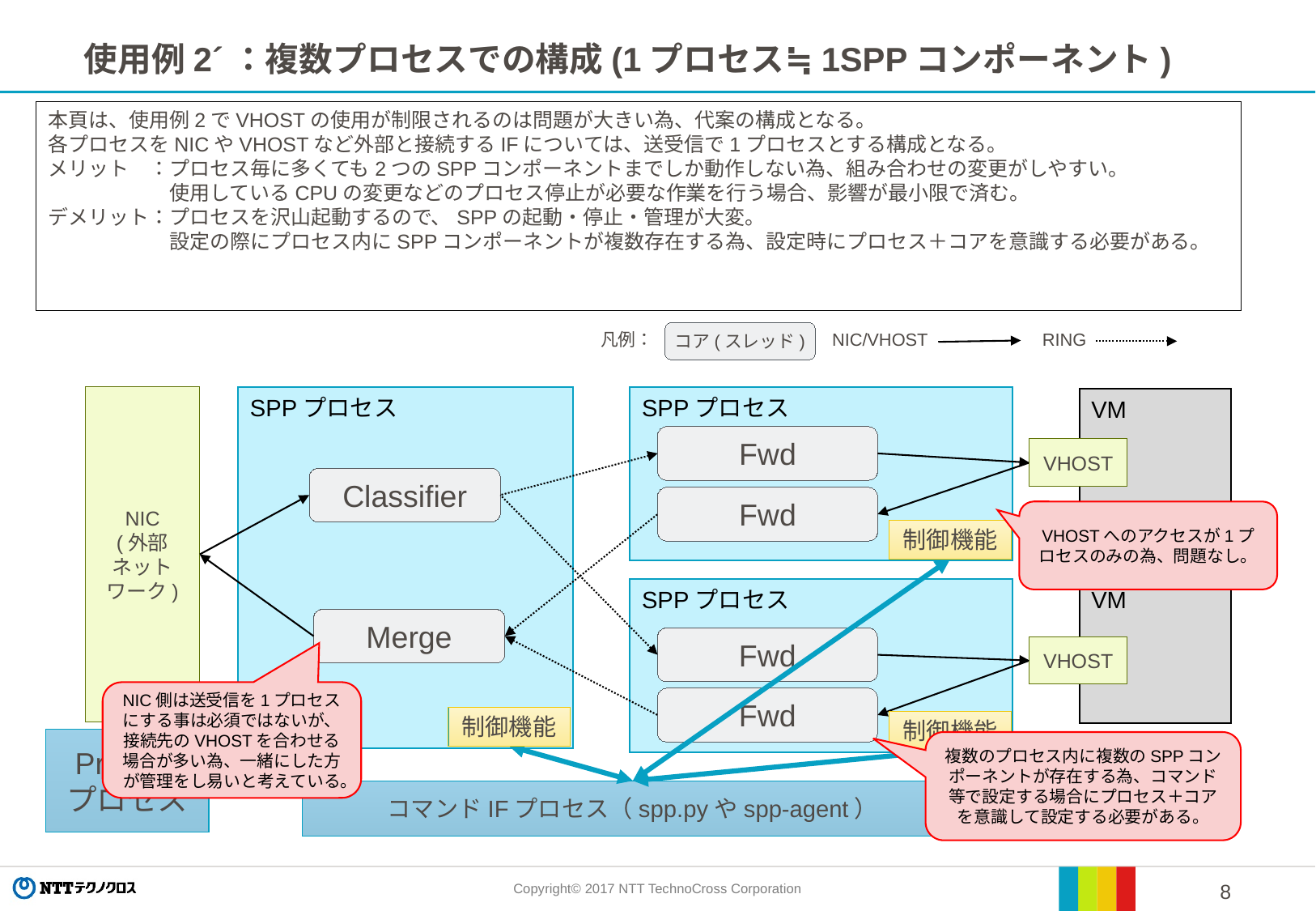

# 使用例2´：複数プロセスでの構成(1プロセス≒1SPPコンポーネント)
本頁は、使用例2でVHOSTの使用が制限されるのは問題が大きい為、代案の構成となる。
各プロセスをNICやVHOSTなど外部と接続するIFについては、送受信で1プロセスとする構成となる。
メリット　：プロセス毎に多くても2つのSPPコンポーネントまでしか動作しない為、組み合わせの変更がしやすい。
　　　　　　使用しているCPUの変更などのプロセス停止が必要な作業を行う場合、影響が最小限で済む。
デメリット：プロセスを沢山起動するので、SPPの起動・停止・管理が大変。
　　　　　　設定の際にプロセス内にSPPコンポーネントが複数存在する為、設定時にプロセス＋コアを意識する必要がある。
コア(スレッド)
凡例：
NIC/VHOST
RING
NIC
(外部ネットワーク)
SPPプロセス
SPPプロセス
VM
Fwd
VHOST
Classifier
Fwd
VHOSTへのアクセスが1プロセスのみの為、問題なし。
制御機能
SPPプロセス
VM
Merge
Fwd
VHOST
NIC側は送受信を1プロセスにする事は必須ではないが、接続先のVHOSTを合わせる場合が多い為、一緒にした方が管理をし易いと考えている。
Fwd
制御機能
制御機能
Primary
プロセス
複数のプロセス内に複数のSPPコンポーネントが存在する為、コマンド等で設定する場合にプロセス＋コアを意識して設定する必要がある。
コマンドIFプロセス（spp.pyやspp-agent）